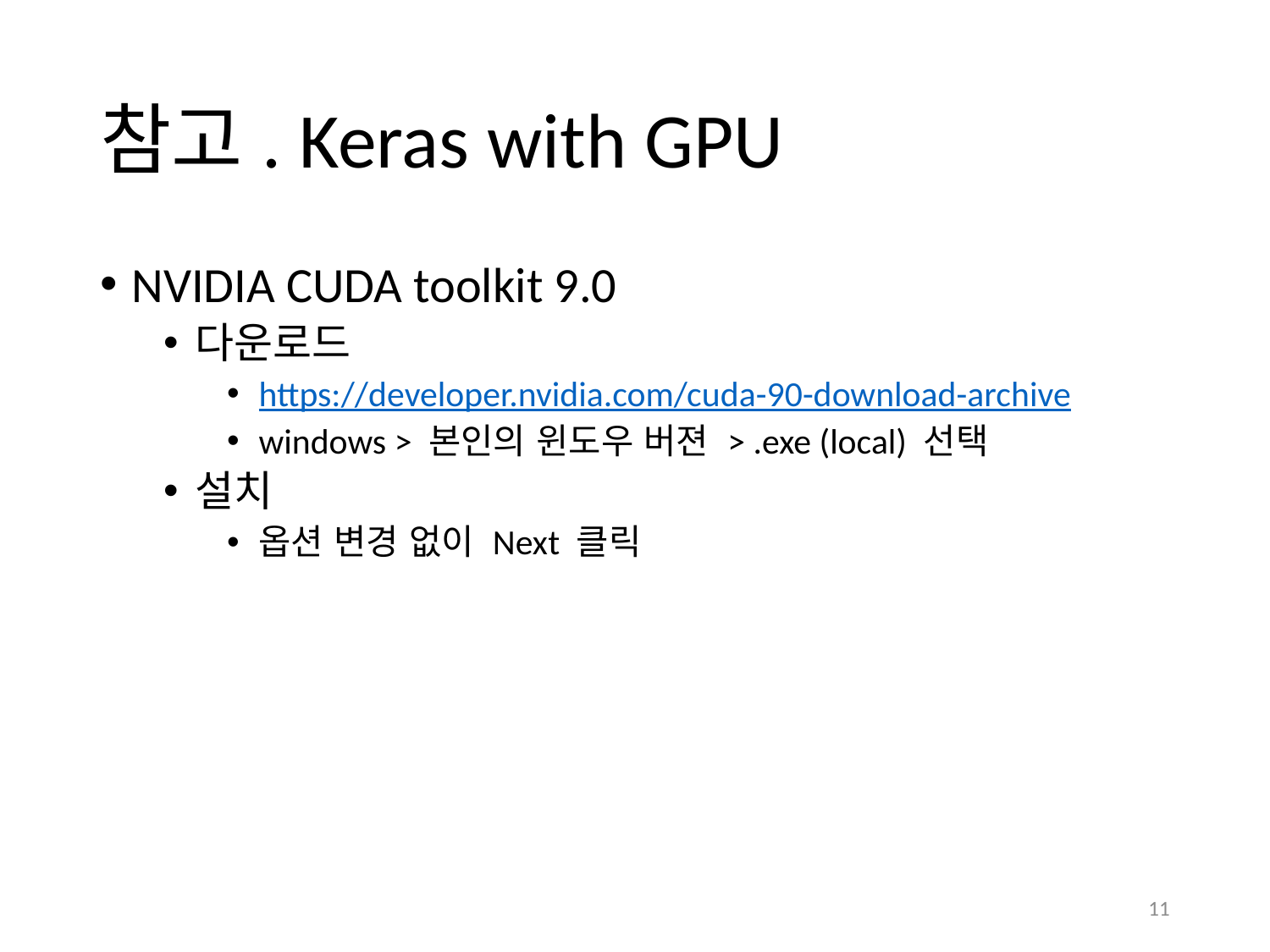

# 참고. Keras with GPU
NVIDIA CUDA toolkit 9.0
다운로드
https://developer.nvidia.com/cuda-90-download-archive
windows > 본인의 윈도우 버젼 > .exe (local) 선택
설치
옵션 변경 없이 Next 클릭

11